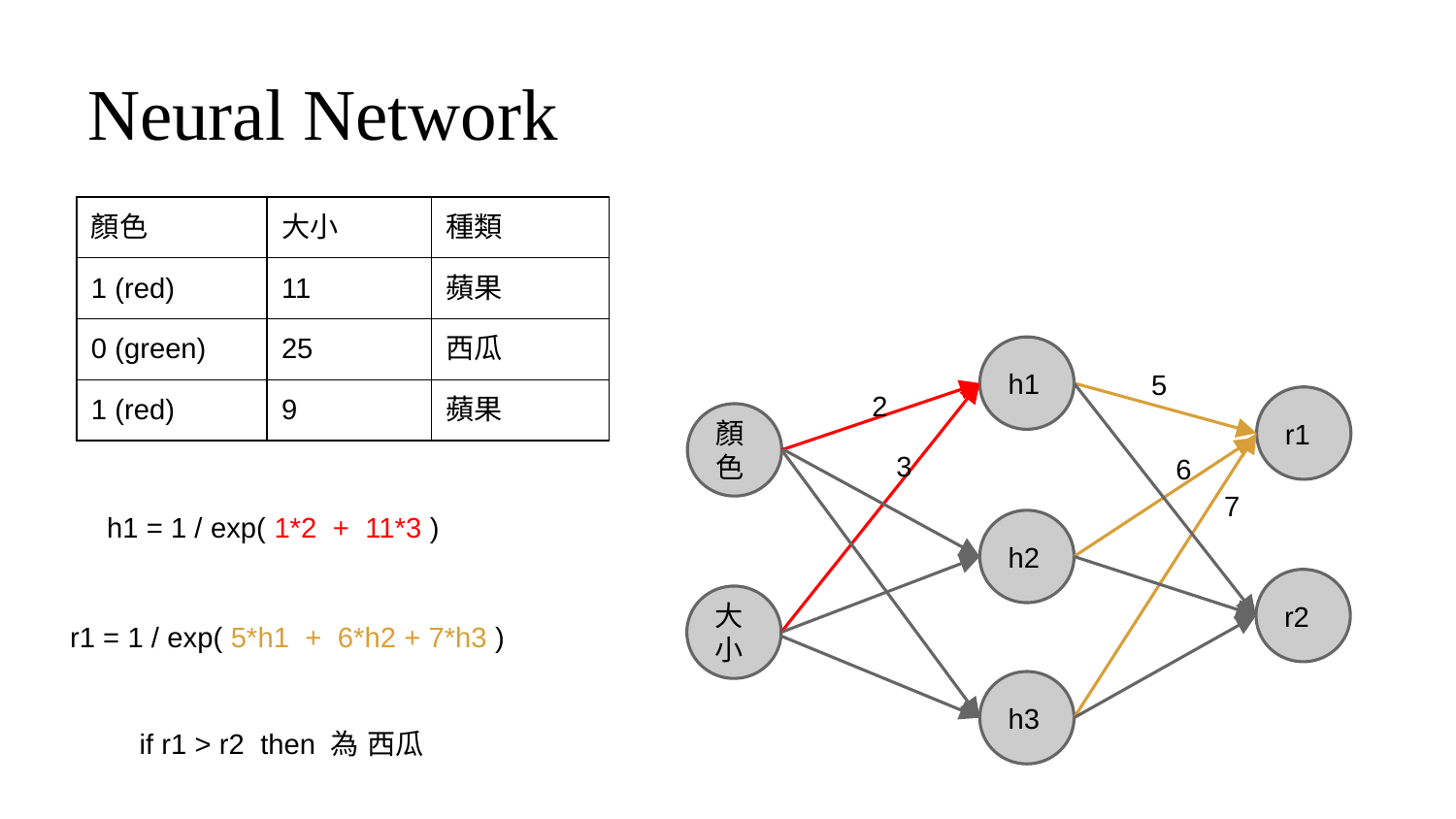

# Neural Network
| 顏色 | 大小 | 種類 |
| --- | --- | --- |
| 1 (red) | 11 | 蘋果 |
| 0 (green) | 25 | 西瓜 |
| 1 (red) | 9 | 蘋果 |
h1
5
2
r1
顏色
3
6
7
h1 = 1 / exp( 1*2  +  11*3 )
h2
r2
大小
r1 = 1 / exp( 5*h1  +  6*h2 + 7*h3 )
h3
if r1 > r2  then 為 西瓜